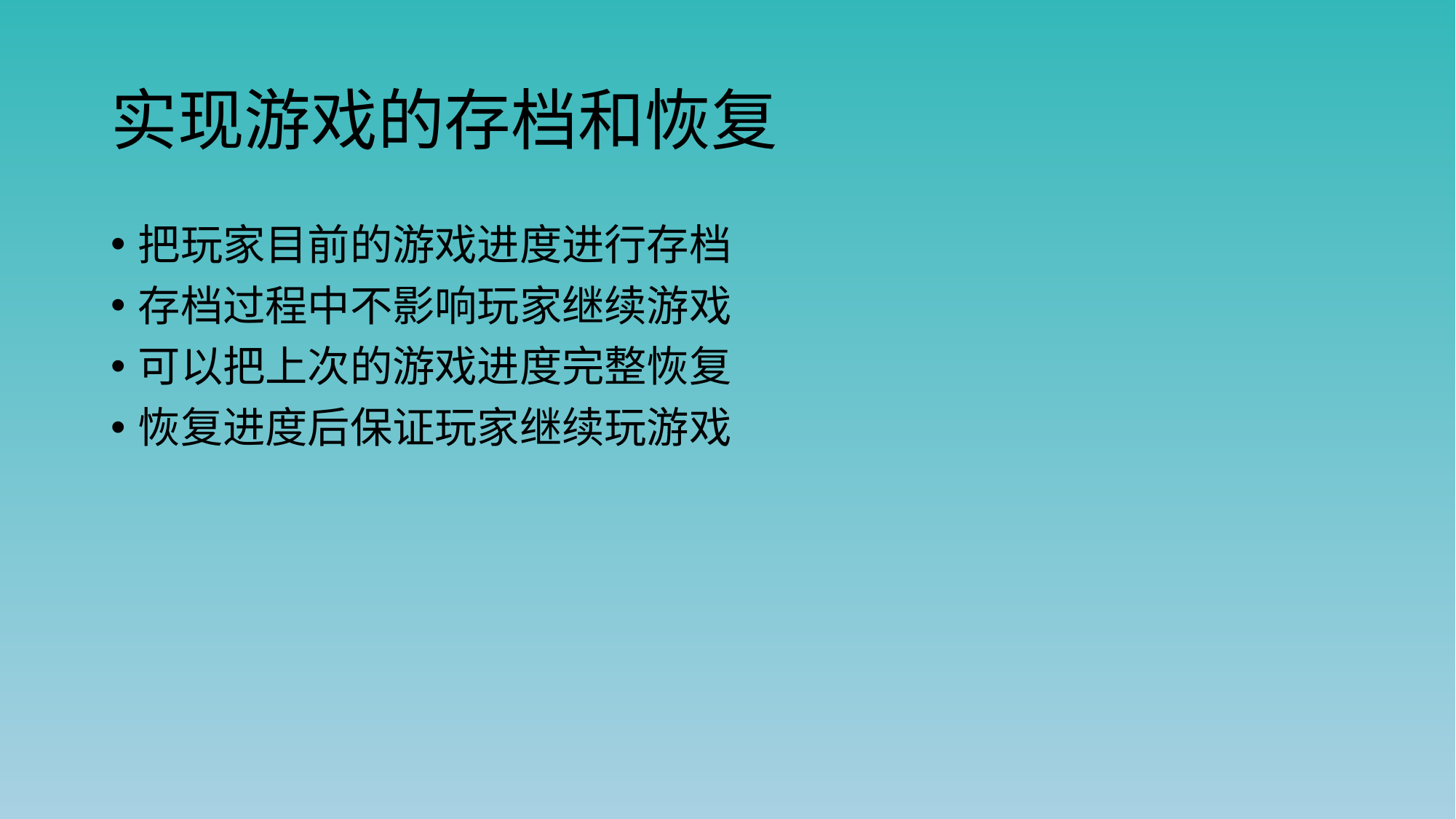

# 实现游戏的存档和恢复
把玩家目前的游戏进度进行存档
存档过程中不影响玩家继续游戏
可以把上次的游戏进度完整恢复
恢复进度后保证玩家继续玩游戏